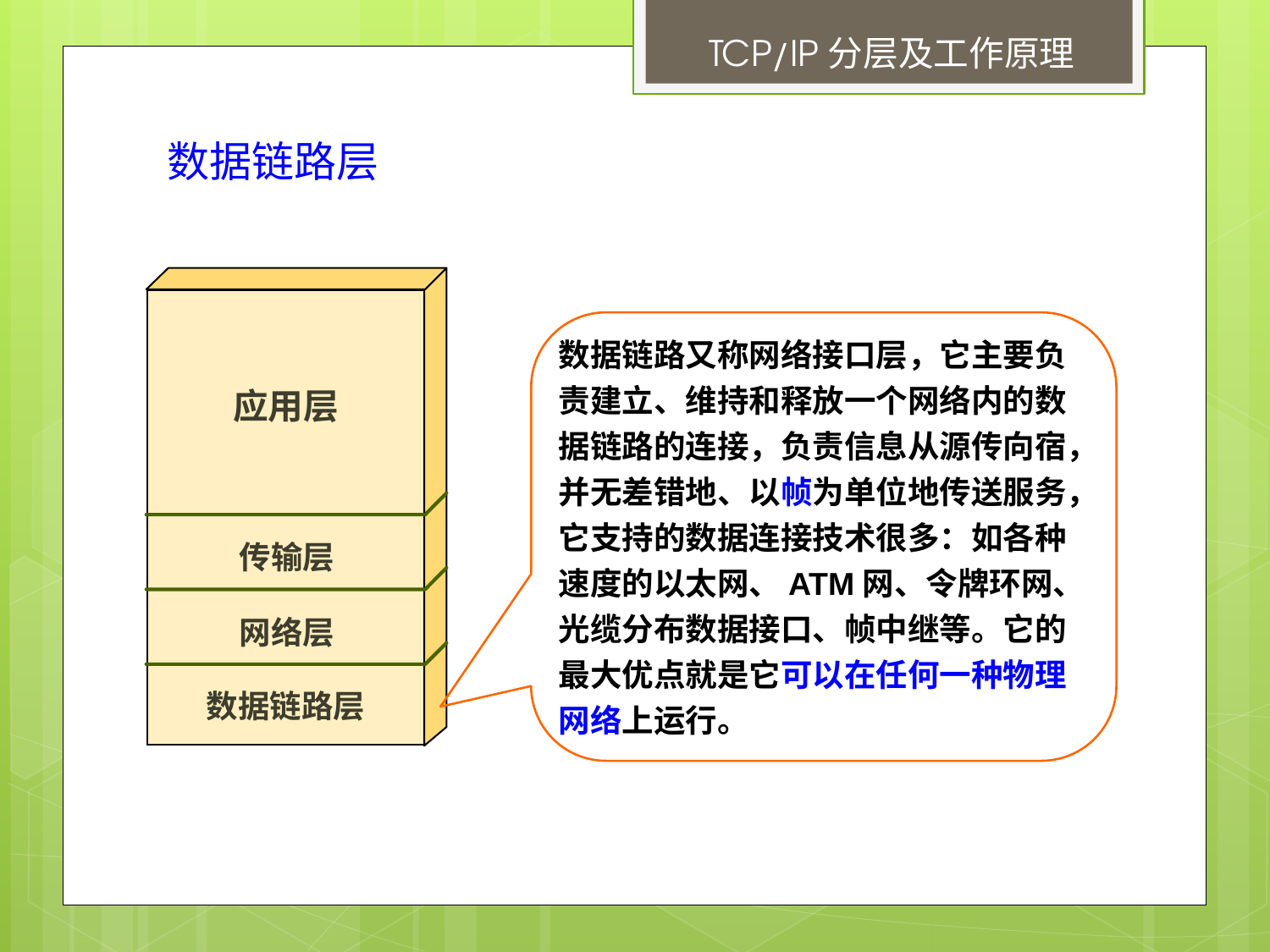

TCP/IP分层及工作原理
数据链路层

应用层

传输层

网络层

数据链路层

数据链路又称网络接口层，它主要负责建立、维持和释放一个网络内的数据链路的连接，负责信息从源传向宿，并无差错地、以帧为单位地传送服务，它支持的数据连接技术很多：如各种速度的以太网、ATM网、令牌环网、光缆分布数据接口、帧中继等。它的最大优点就是它可以在任何一种物理网络上运行。